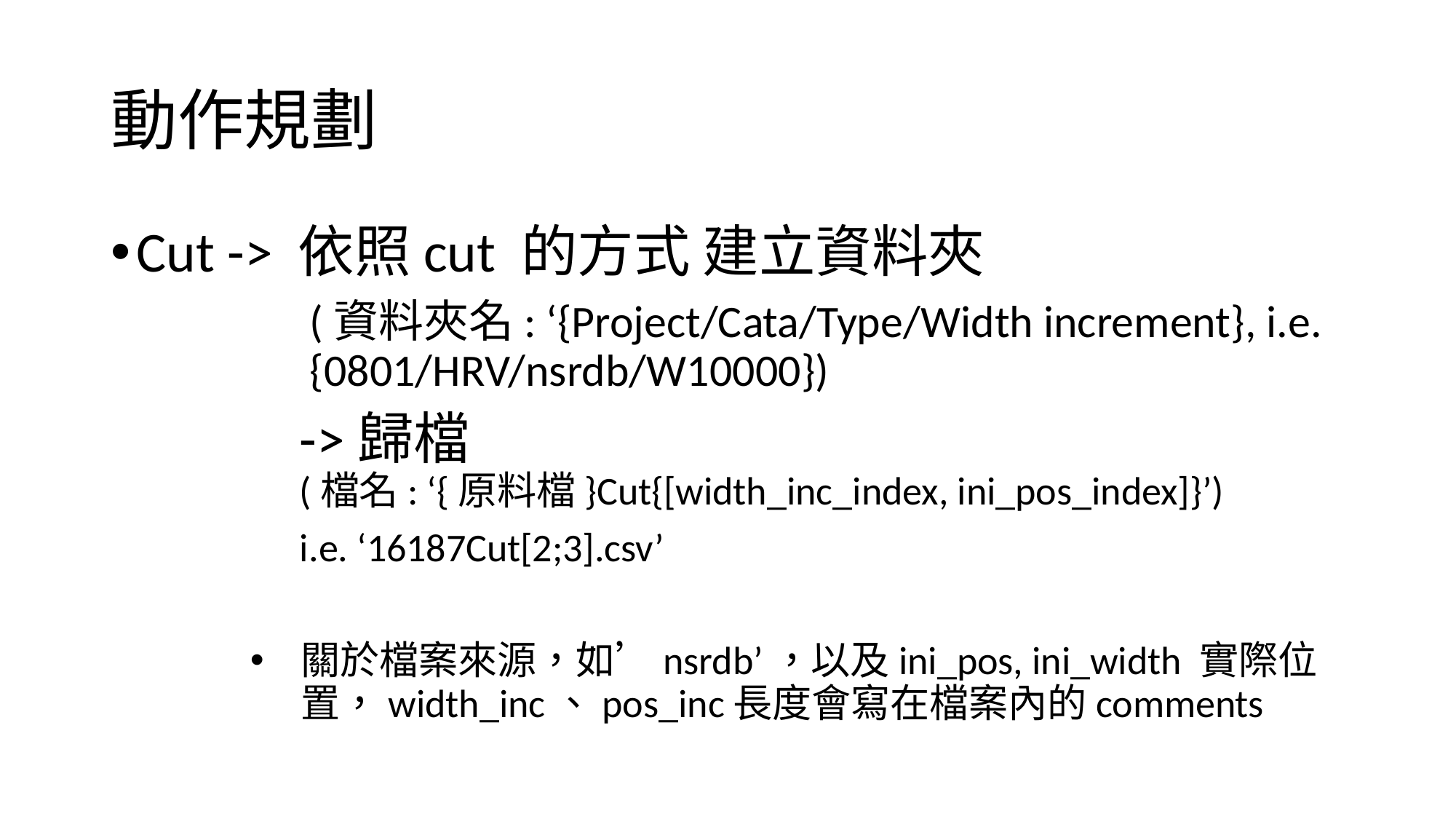

# 動作規劃
Cut -> 依照cut 的方式 建立資料夾
(資料夾名: ‘{Project/Cata/Type/Width increment}, i.e. {0801/HRV/nsrdb/W10000})
->歸檔
(檔名: ‘{原料檔}Cut{[width_inc_index, ini_pos_index]}’)
i.e. ‘16187Cut[2;3].csv’

關於檔案來源，如’nsrdb’，以及ini_pos, ini_width 實際位置，width_inc、pos_inc長度會寫在檔案內的comments